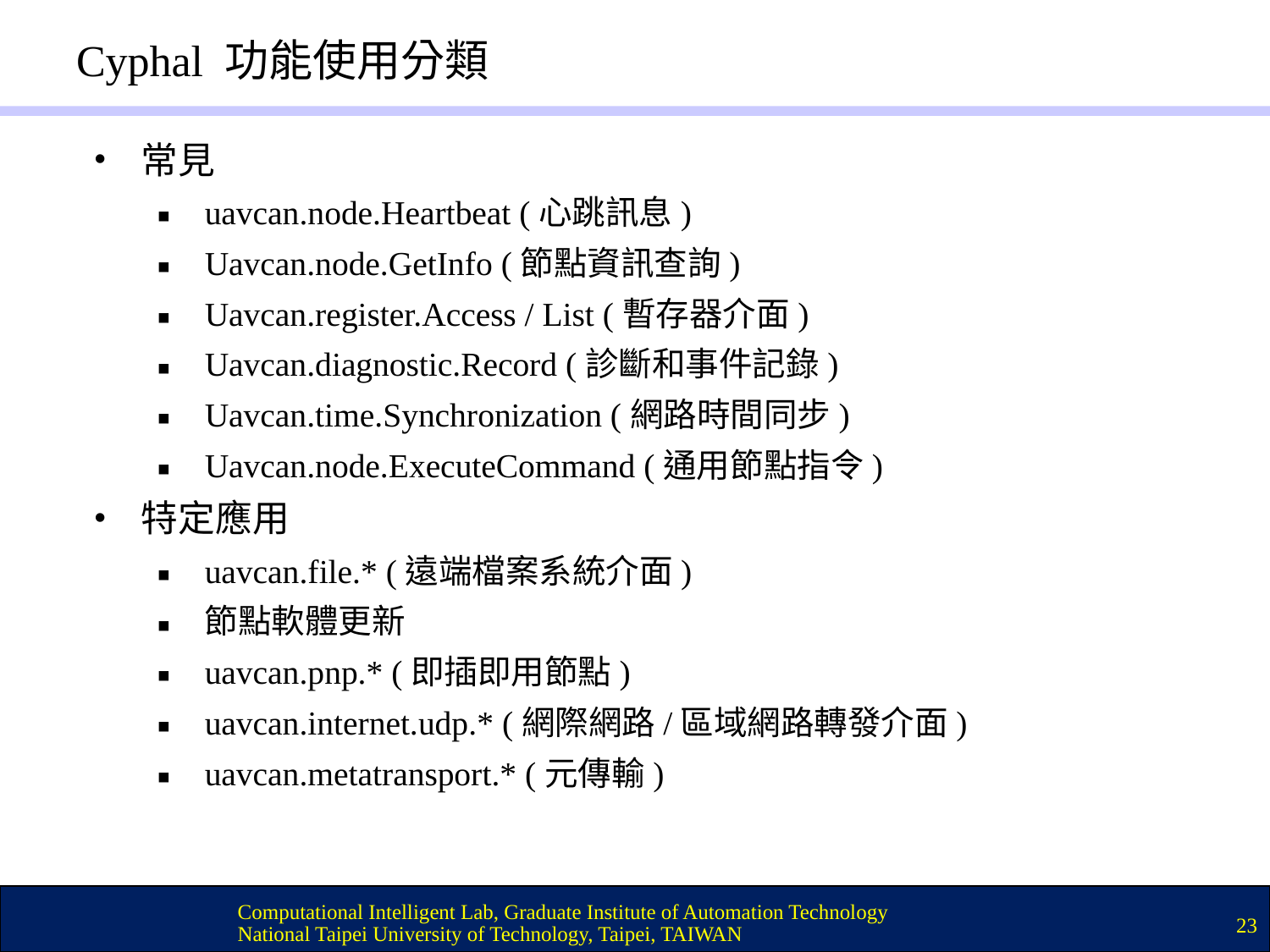

# Cyphal 功能使用分類
常見
uavcan.node.Heartbeat (心跳訊息)
Uavcan.node.GetInfo (節點資訊查詢)
Uavcan.register.Access / List (暫存器介面)
Uavcan.diagnostic.Record (診斷和事件記錄)
Uavcan.time.Synchronization (網路時間同步)
Uavcan.node.ExecuteCommand (通用節點指令)
特定應用
uavcan.file.* (遠端檔案系統介面)
節點軟體更新
uavcan.pnp.* (即插即用節點)
uavcan.internet.udp.* (網際網路/區域網路轉發介面)
uavcan.metatransport.* (元傳輸)